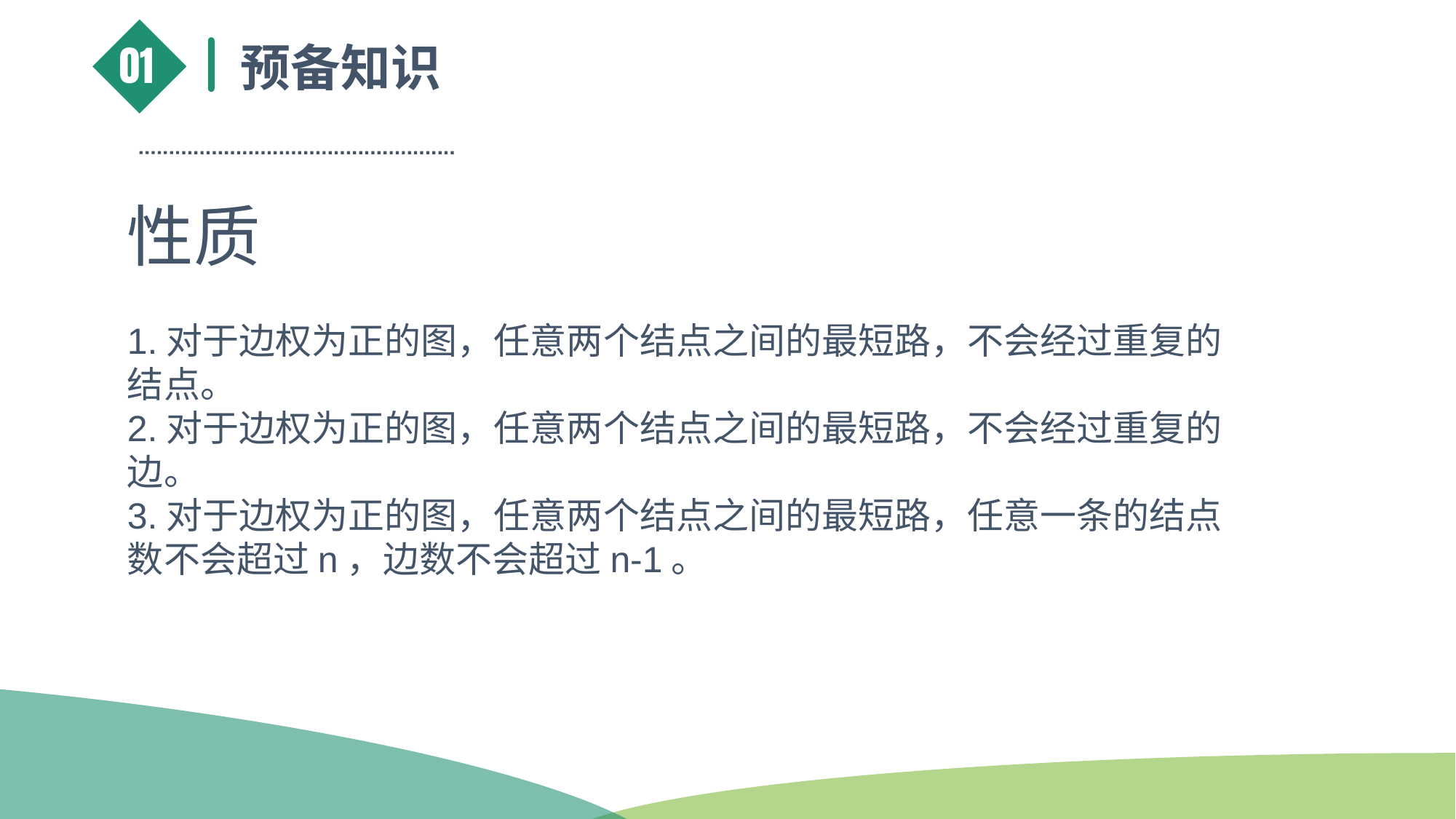

预备知识

01

性质

1.对于边权为正的图，任意两个结点之间的最短路，不会经过重复的结点。
2.对于边权为正的图，任意两个结点之间的最短路，不会经过重复的边。
3.对于边权为正的图，任意两个结点之间的最短路，任意一条的结点数不会超过n，边数不会超过n-1。